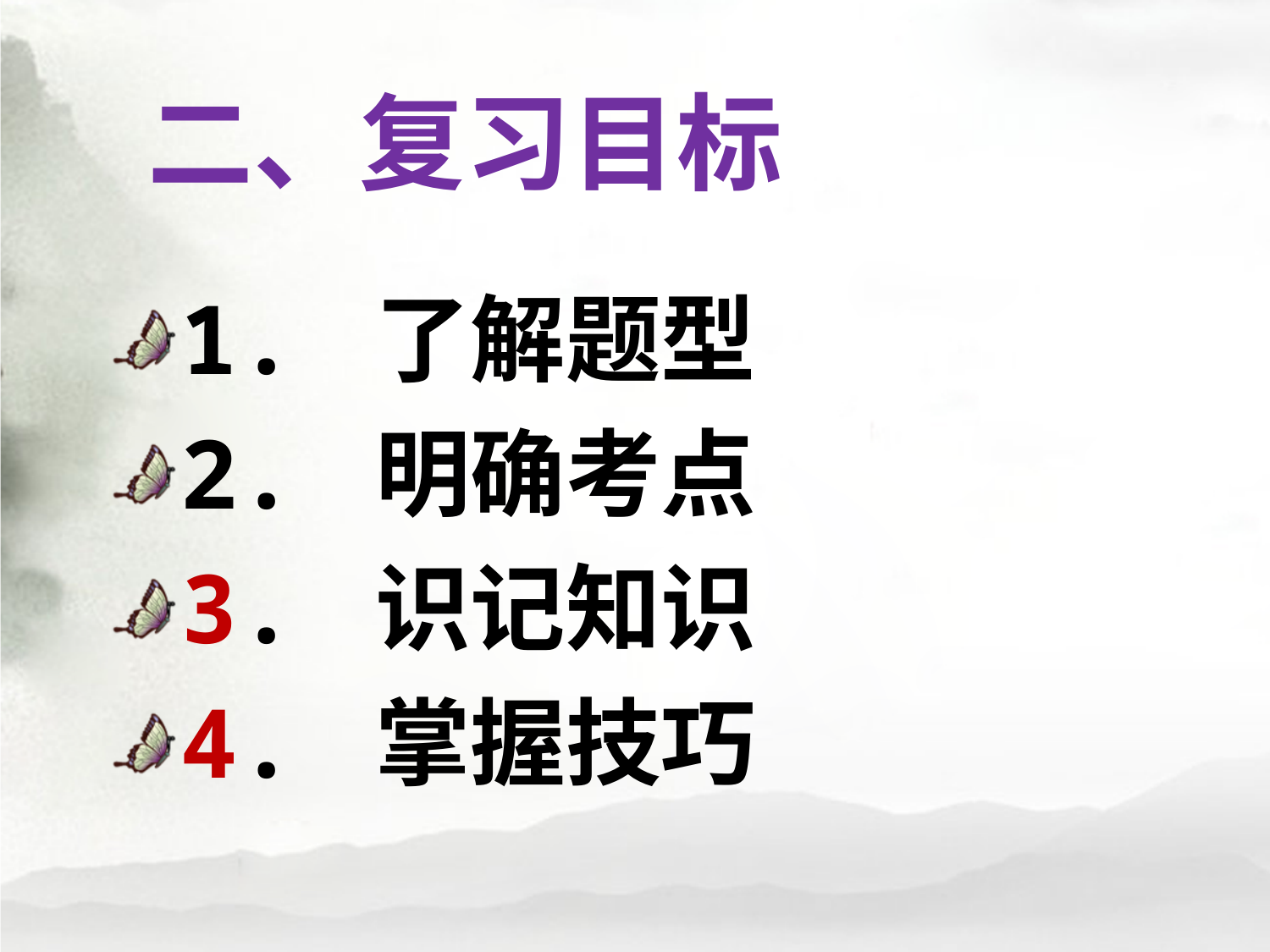

# 二、复习目标
1. 了解题型
2. 明确考点
3. 识记知识
4. 掌握技巧